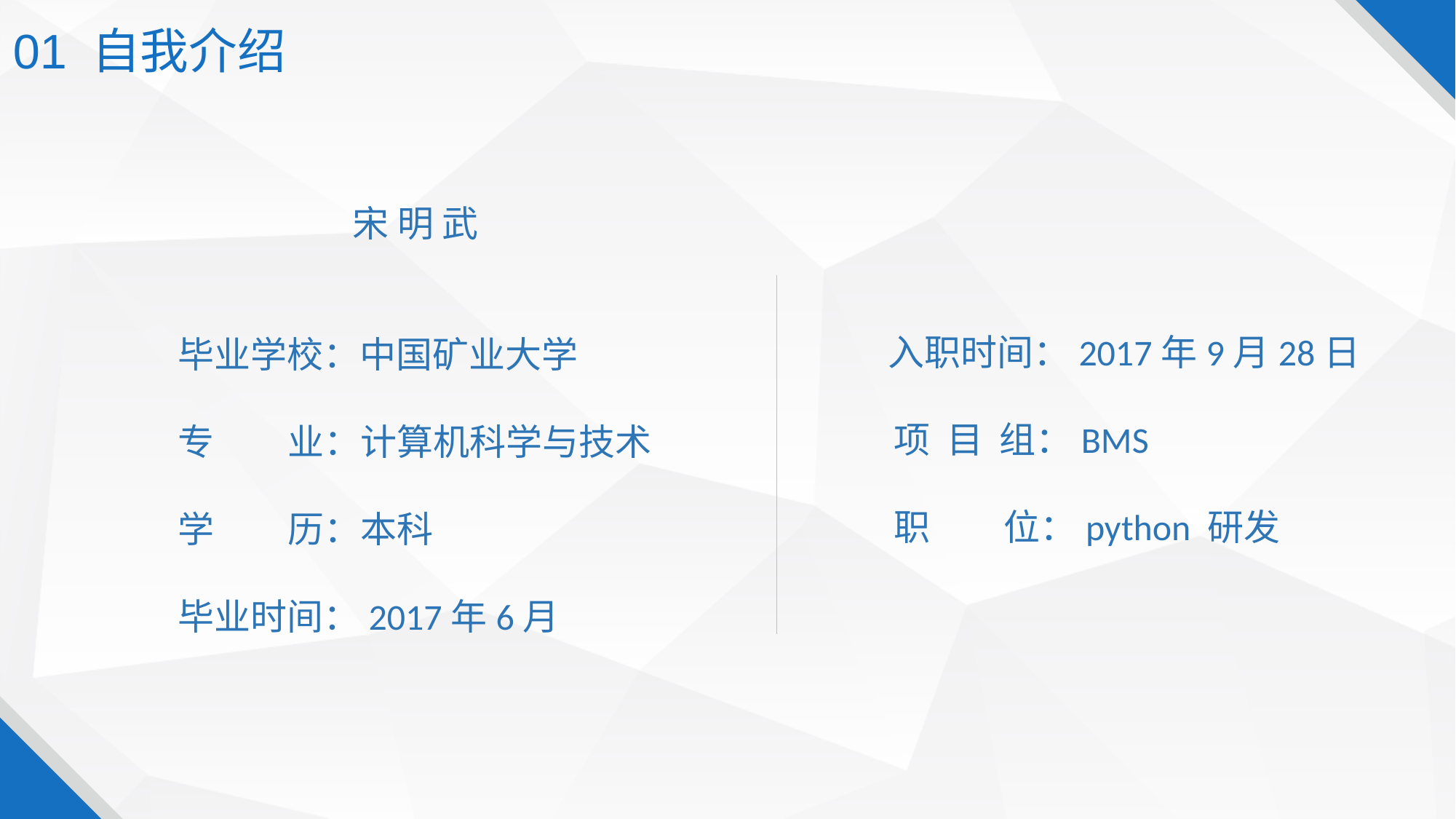

01 自我介绍

	            宋 明 武

    毕业学校：中国矿业大学

    专         业：计算机科学与技术

    学         历：本科

    毕业时间：2017年6月

      入职时间：2017年9月28日

     项  目  组：BMS

     职         位：python 研发